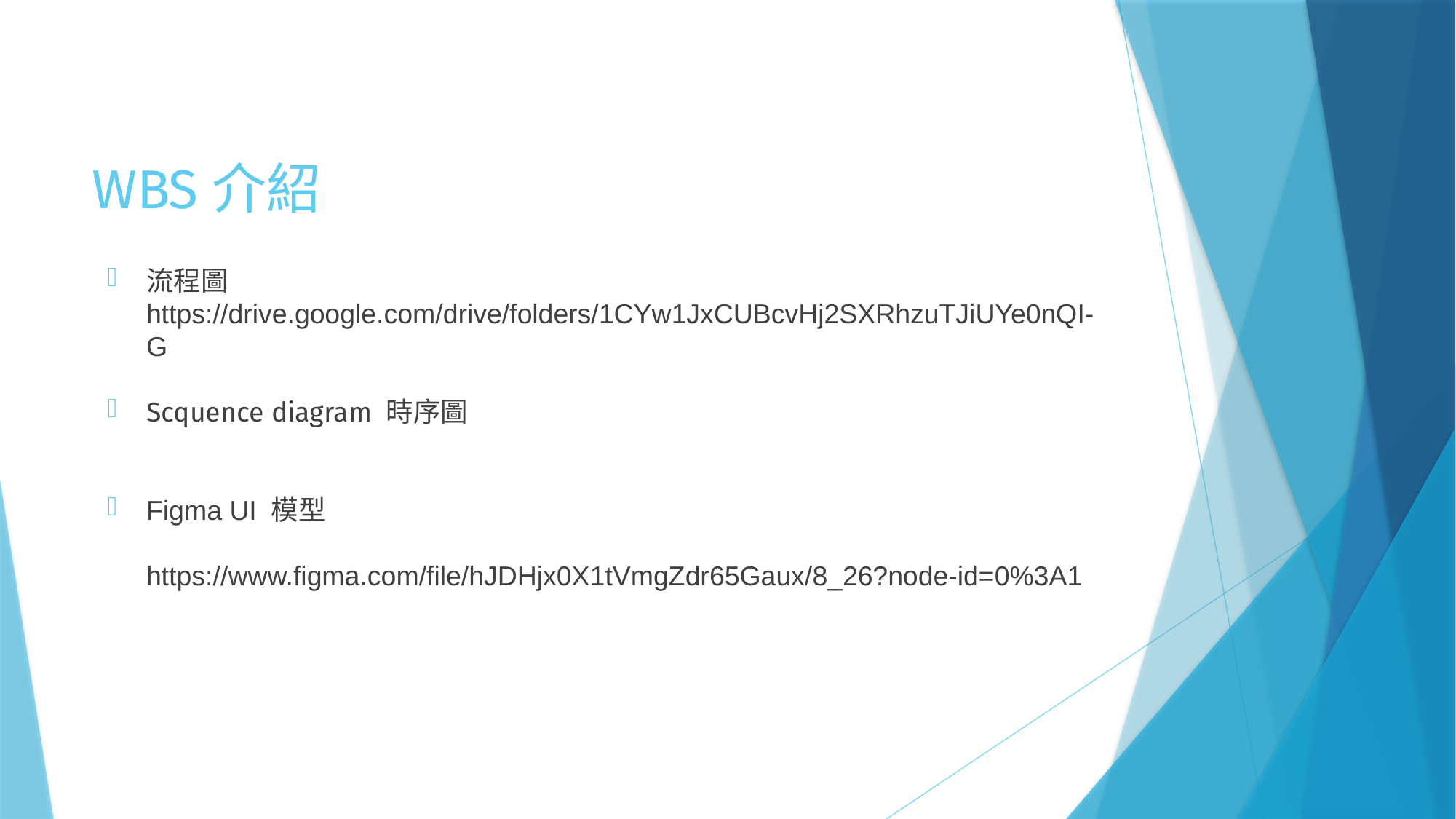

# WBS介紹
流程圖
https://drive.google.com/drive/folders/1CYw1JxCUBcvHj2SXRhzuTJiUYe0nQI-G

Scquence diagram 時序圖

Figma UI 模型

https://www.figma.com/file/hJDHjx0X1tVmgZdr65Gaux/8_26?node-id=0%3A1